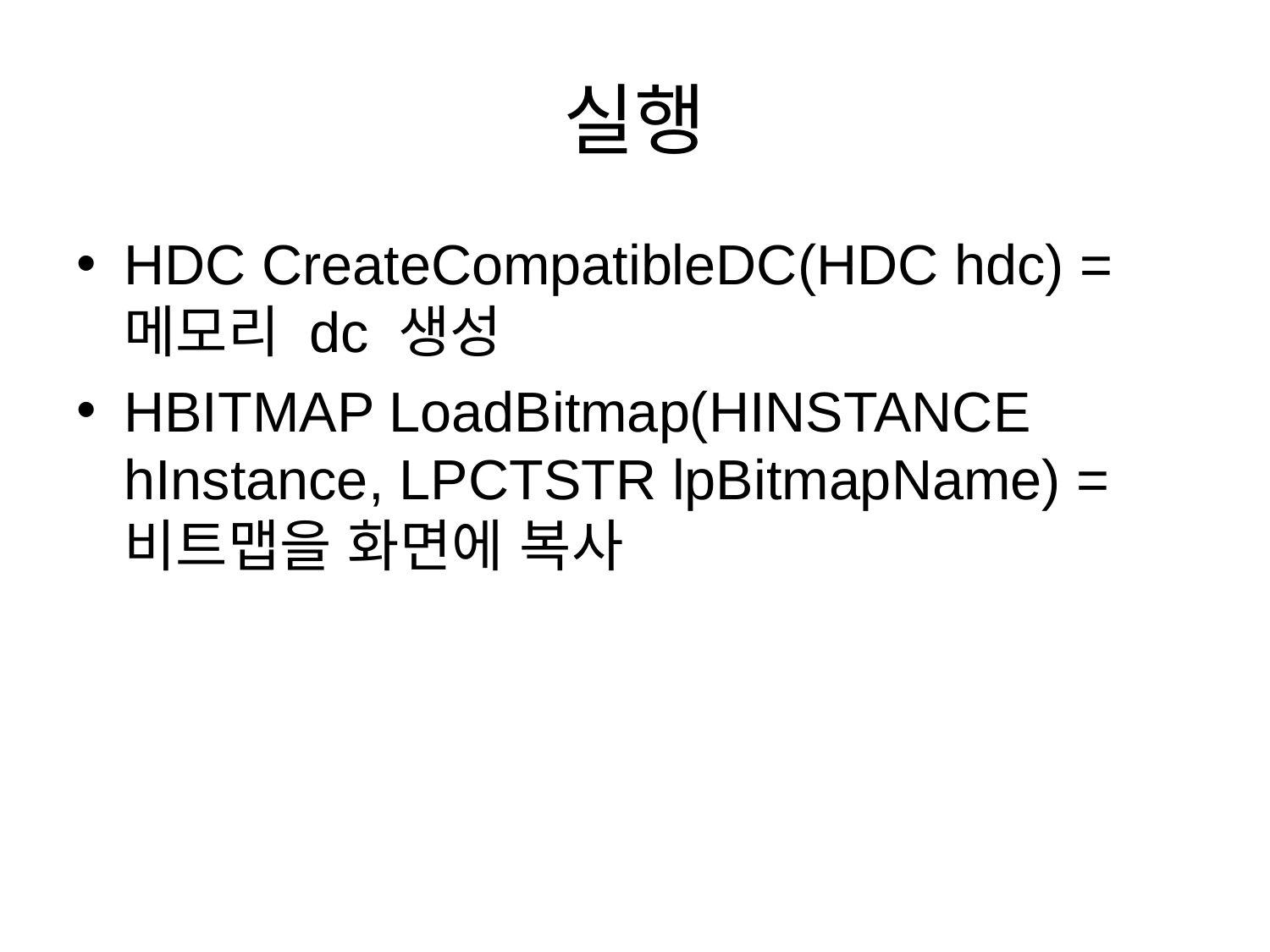

# 실행
HDC CreateCompatibleDC(HDC hdc) = 메모리 dc 생성
HBITMAP LoadBitmap(HINSTANCE hInstance, LPCTSTR lpBitmapName) = 비트맵을 화면에 복사